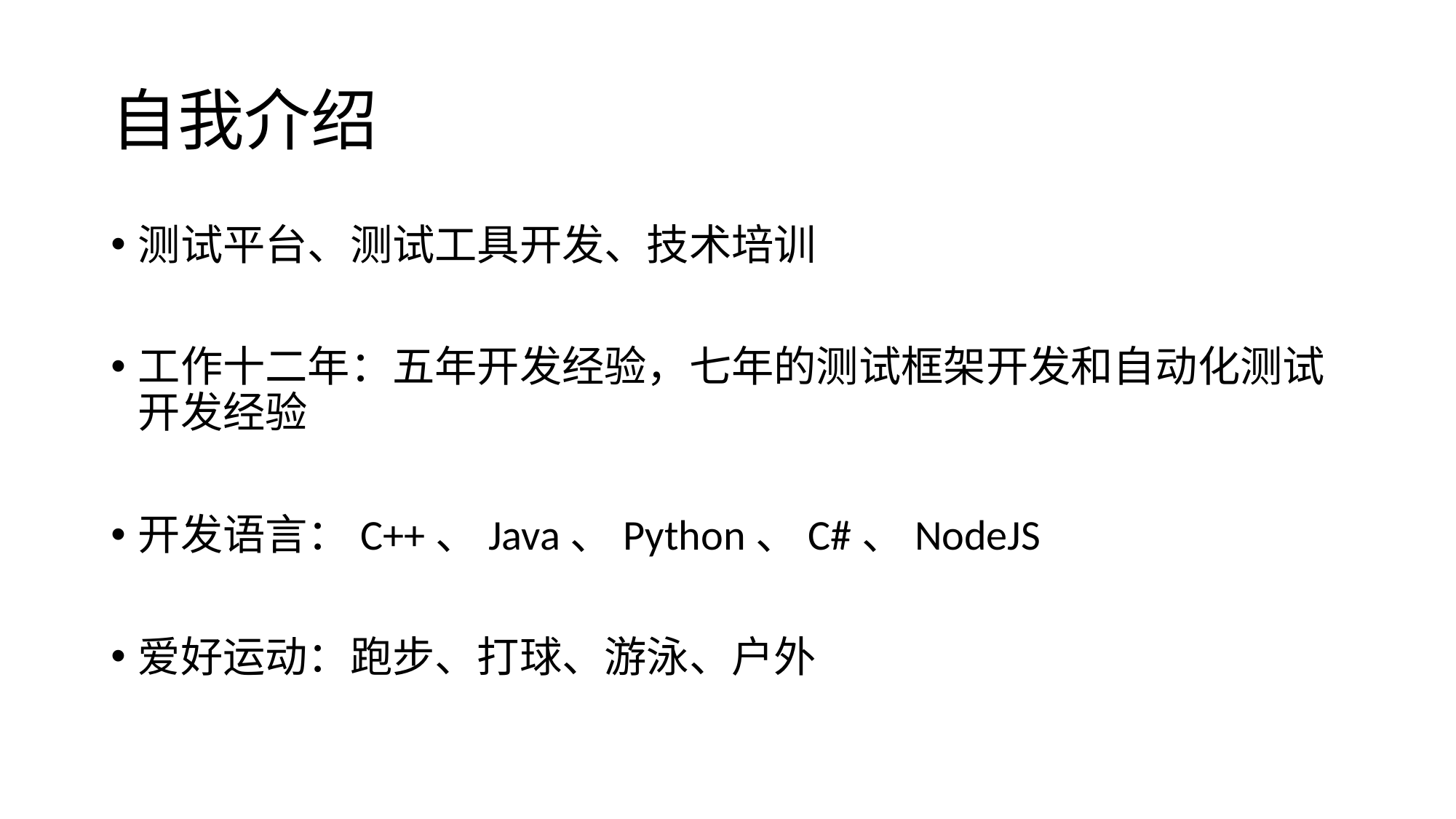

# 自我介绍
测试平台、测试工具开发、技术培训

工作十二年：五年开发经验，七年的测试框架开发和自动化测试开发经验

开发语言：C++、Java、Python、C#、NodeJS

爱好运动：跑步、打球、游泳、户外